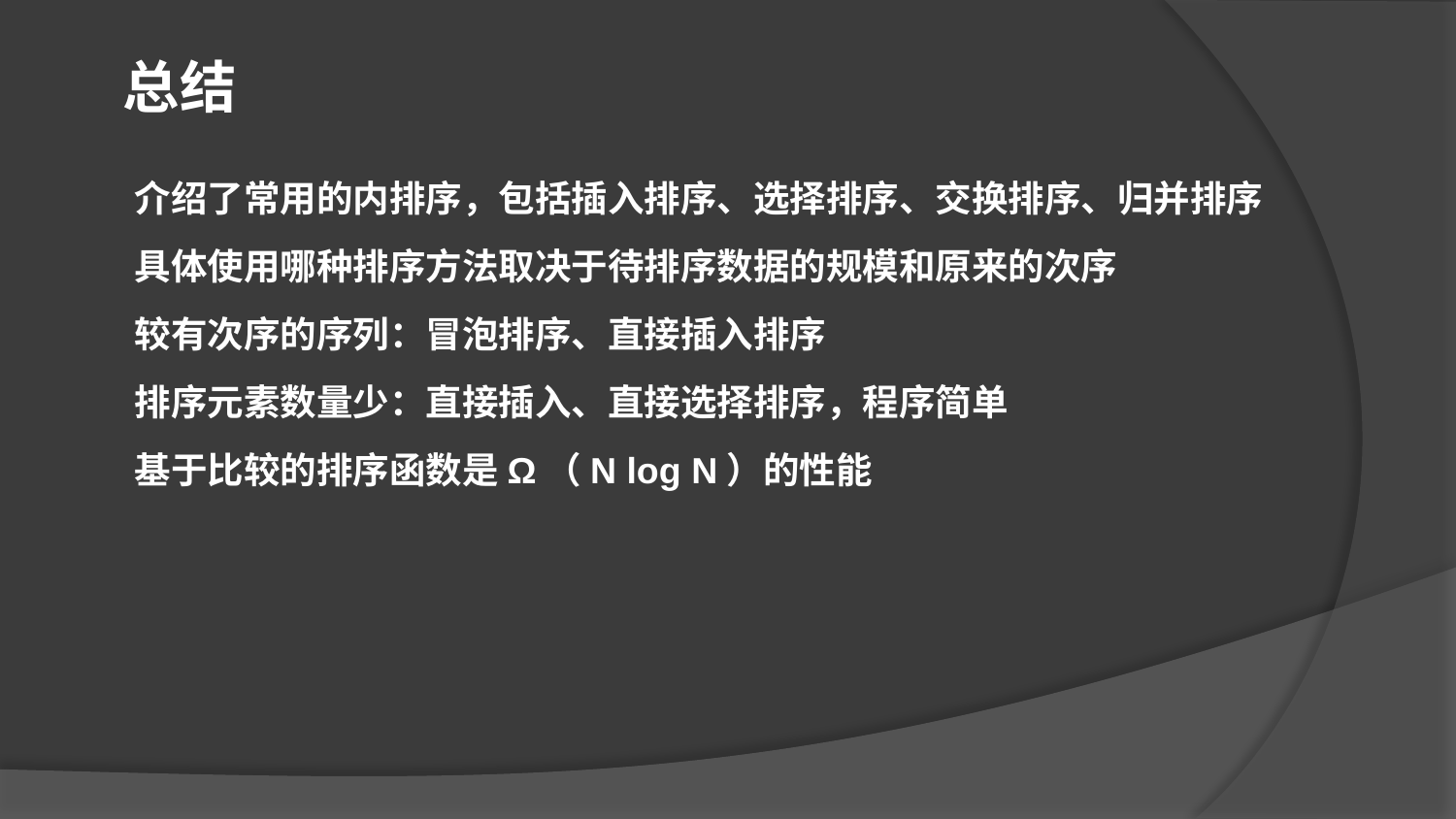

总结
介绍了常用的内排序，包括插入排序、选择排序、交换排序、归并排序
具体使用哪种排序方法取决于待排序数据的规模和原来的次序
较有次序的序列：冒泡排序、直接插入排序
排序元素数量少：直接插入、直接选择排序，程序简单
基于比较的排序函数是Ω（N log N）的性能